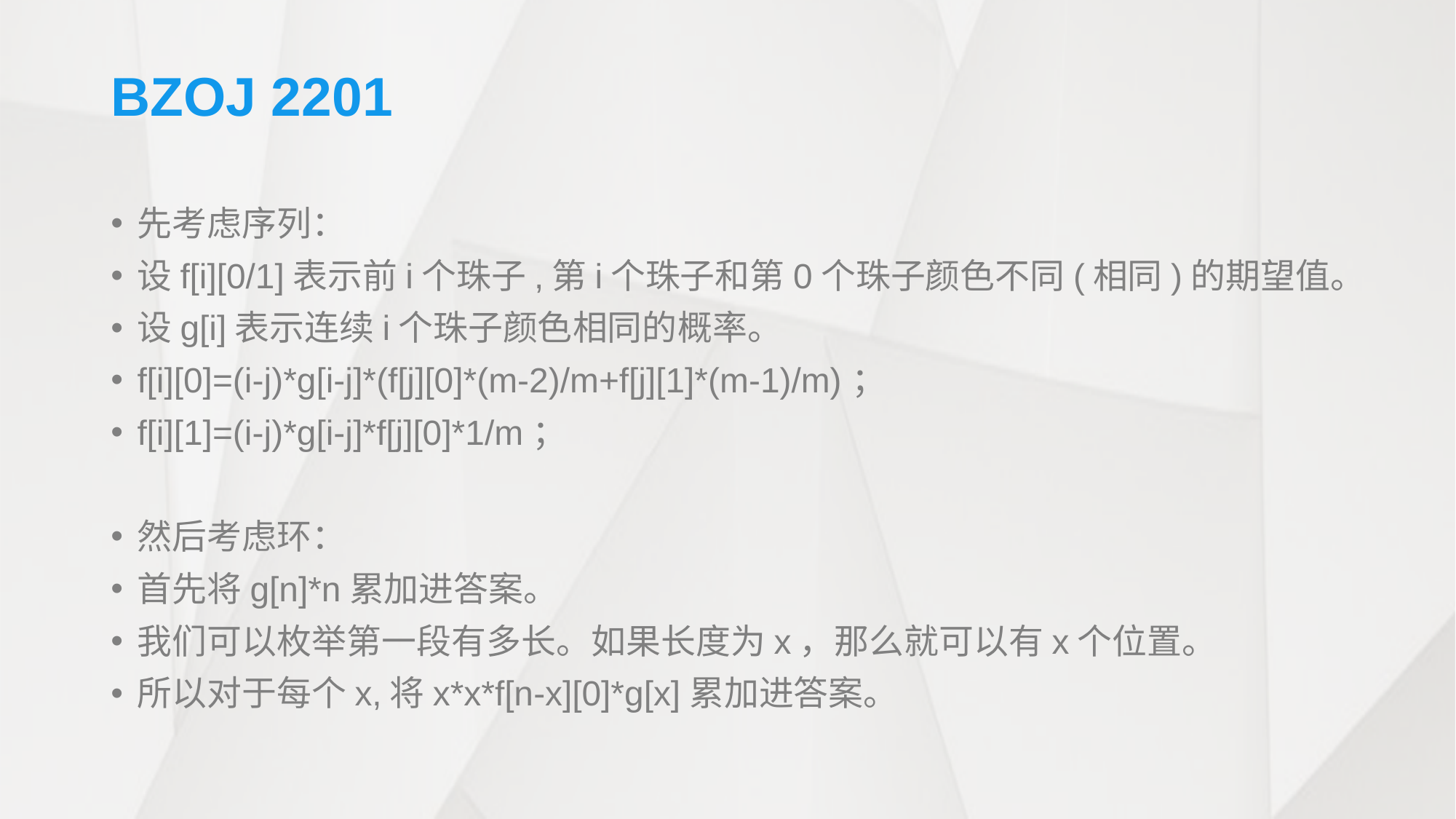

# BZOJ 2201
先考虑序列：
设f[i][0/1]表示前i个珠子,第i个珠子和第0个珠子颜色不同(相同)的期望值。
设g[i]表示连续i个珠子颜色相同的概率。
f[i][0]=(i-j)*g[i-j]*(f[j][0]*(m-2)/m+f[j][1]*(m-1)/m)；
f[i][1]=(i-j)*g[i-j]*f[j][0]*1/m；

然后考虑环：
首先将g[n]*n累加进答案。
我们可以枚举第一段有多长。如果长度为x，那么就可以有x个位置。
所以对于每个x,将x*x*f[n-x][0]*g[x]累加进答案。